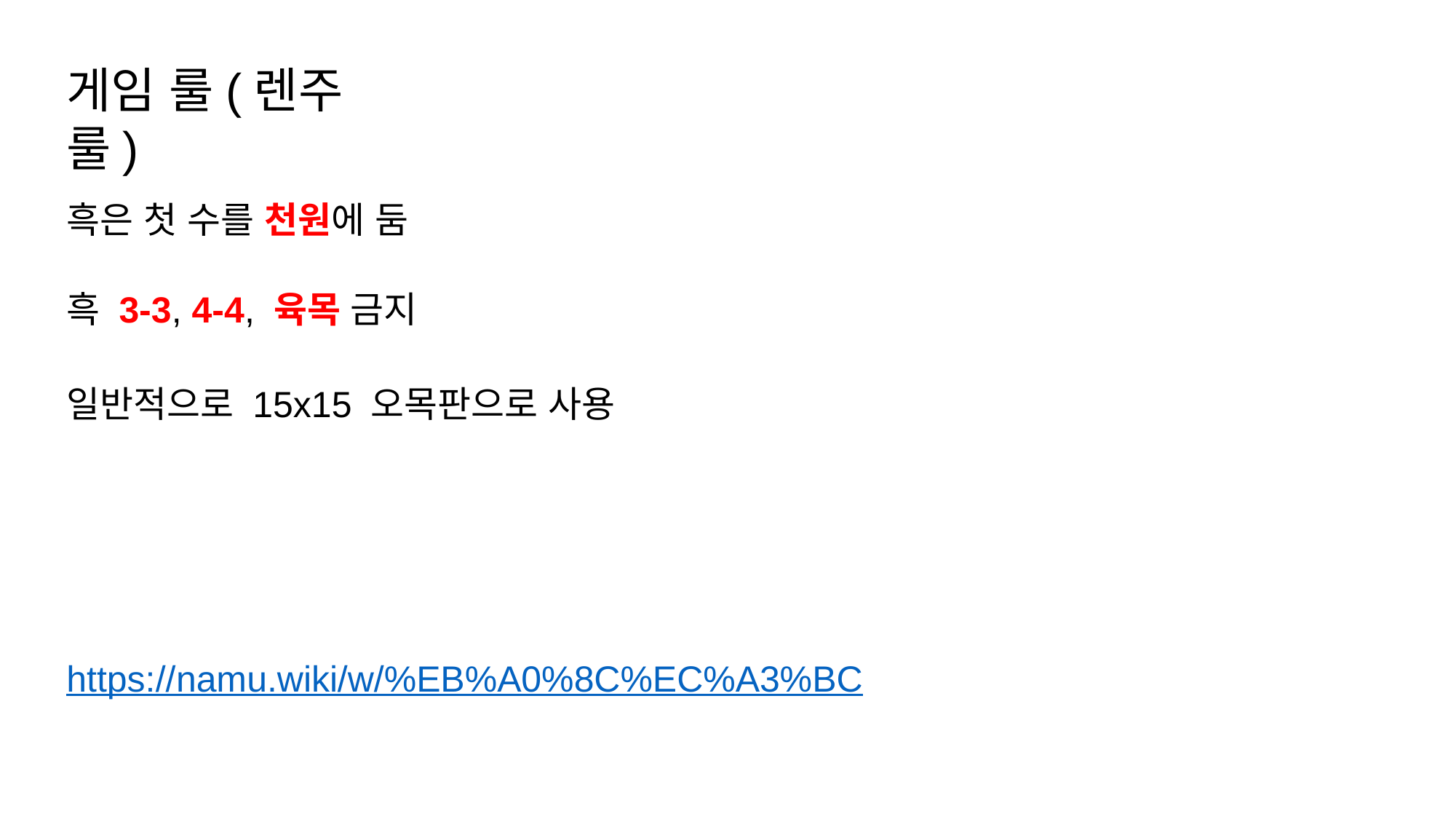

게임 룰(렌주 룰)
흑은 첫 수를 천원에 둠
흑 3-3, 4-4, 육목 금지
일반적으로 15x15 오목판으로 사용
https://namu.wiki/w/%EB%A0%8C%EC%A3%BC